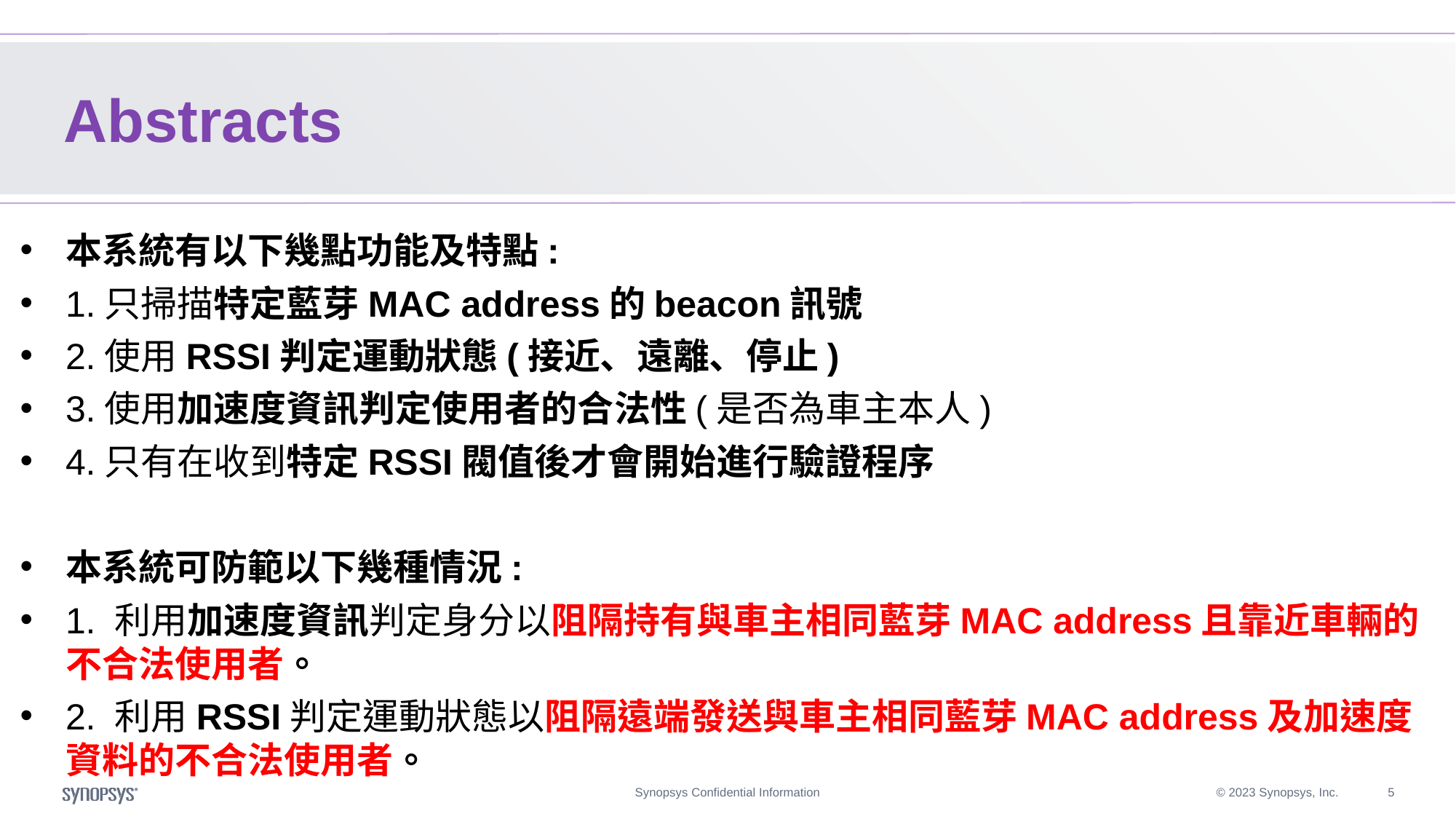

# Abstracts
本系統有以下幾點功能及特點:
1.只掃描特定藍芽MAC address的beacon訊號
2.使用RSSI判定運動狀態(接近、遠離、停止)
3.使用加速度資訊判定使用者的合法性(是否為車主本人)
4.只有在收到特定RSSI閥值後才會開始進行驗證程序

本系統可防範以下幾種情況:
1. 利用加速度資訊判定身分以阻隔持有與車主相同藍芽MAC address且靠近車輛的不合法使用者。
2. 利用RSSI判定運動狀態以阻隔遠端發送與車主相同藍芽MAC address及加速度資料的不合法使用者。